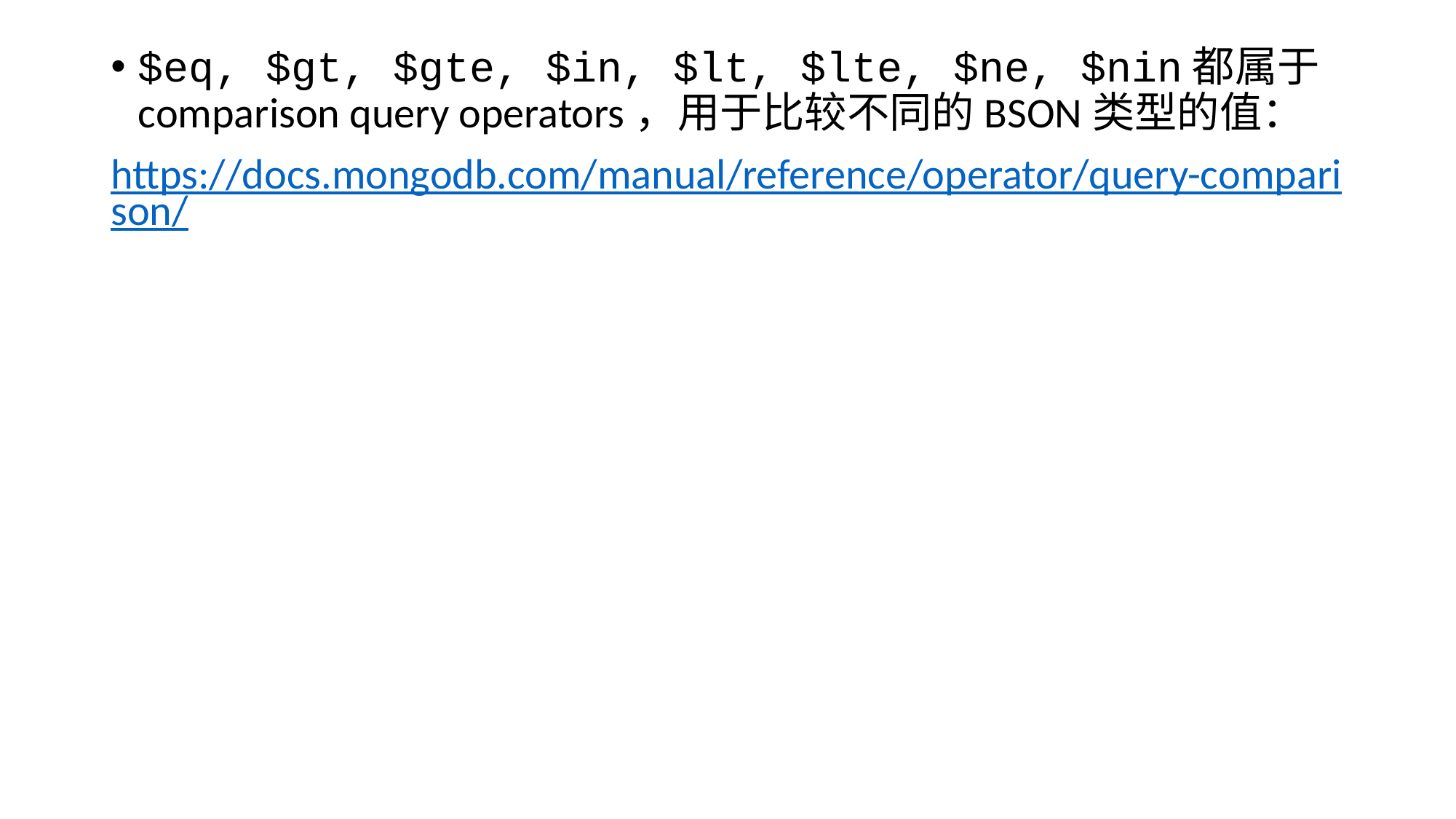

$eq, $gt, $gte, $in, $lt, $lte, $ne, $nin都属于comparison query operators，用于比较不同的BSON类型的值：
https://docs.mongodb.com/manual/reference/operator/query-comparison/